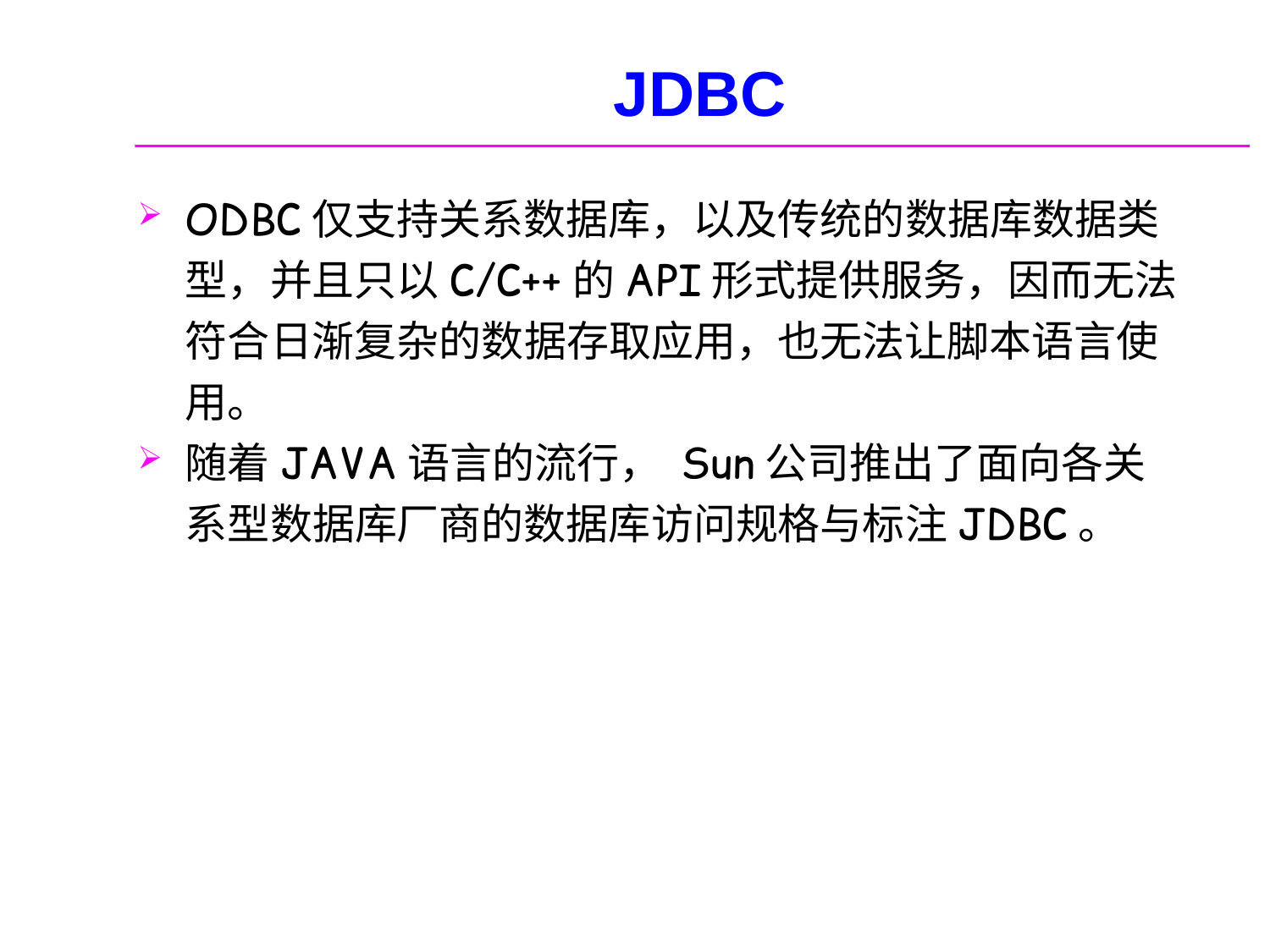

# JDBC
ODBC仅支持关系数据库，以及传统的数据库数据类型，并且只以C/C++的API形式提供服务，因而无法符合日渐复杂的数据存取应用，也无法让脚本语言使用。
随着JAVA语言的流行， Sun公司推出了面向各关系型数据库厂商的数据库访问规格与标注JDBC。
30